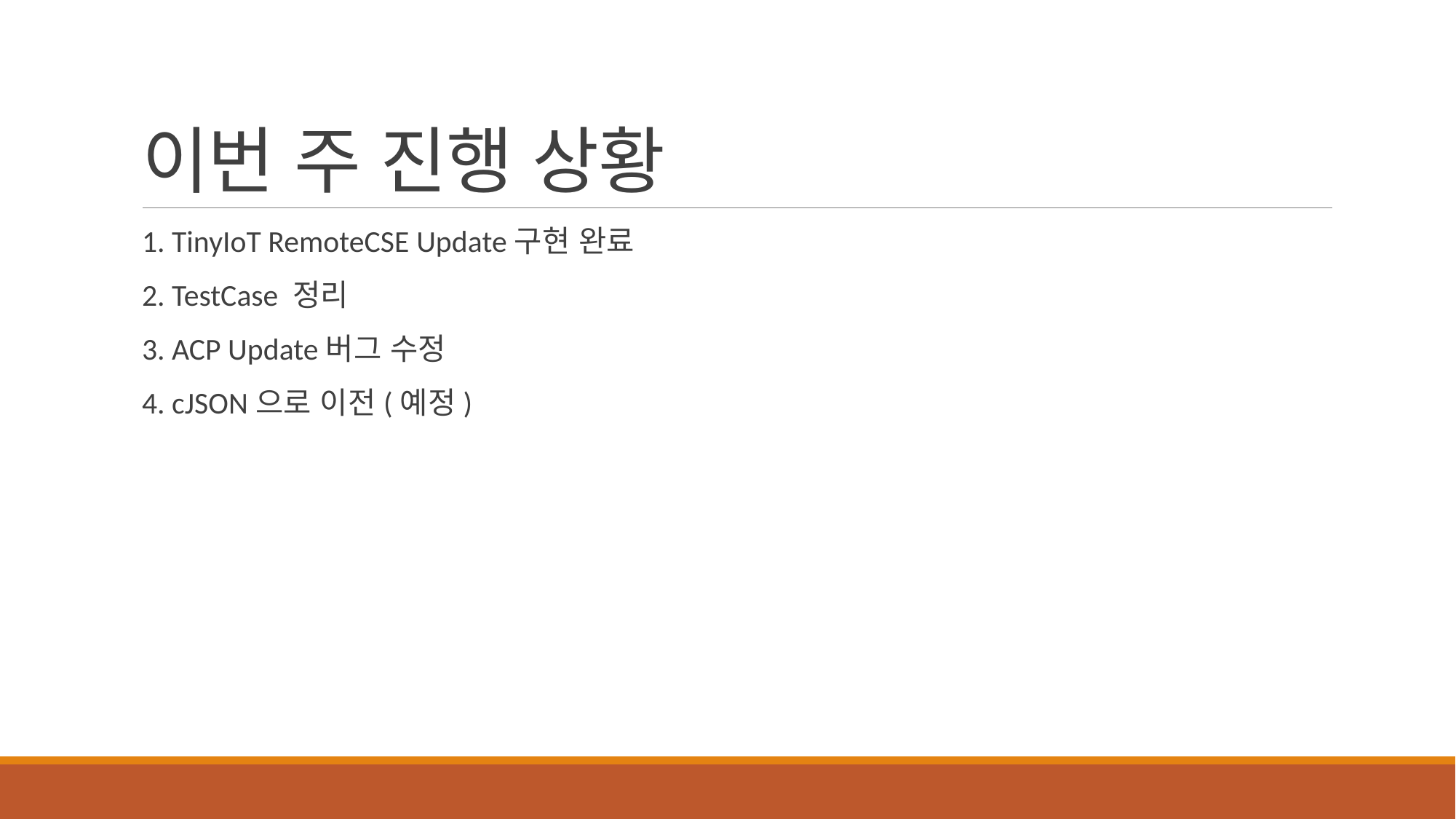

# 이번 주 진행 상황
1. TinyIoT RemoteCSE Update구현 완료
2. TestCase 정리
3. ACP Update버그 수정
4. cJSON으로 이전(예정)